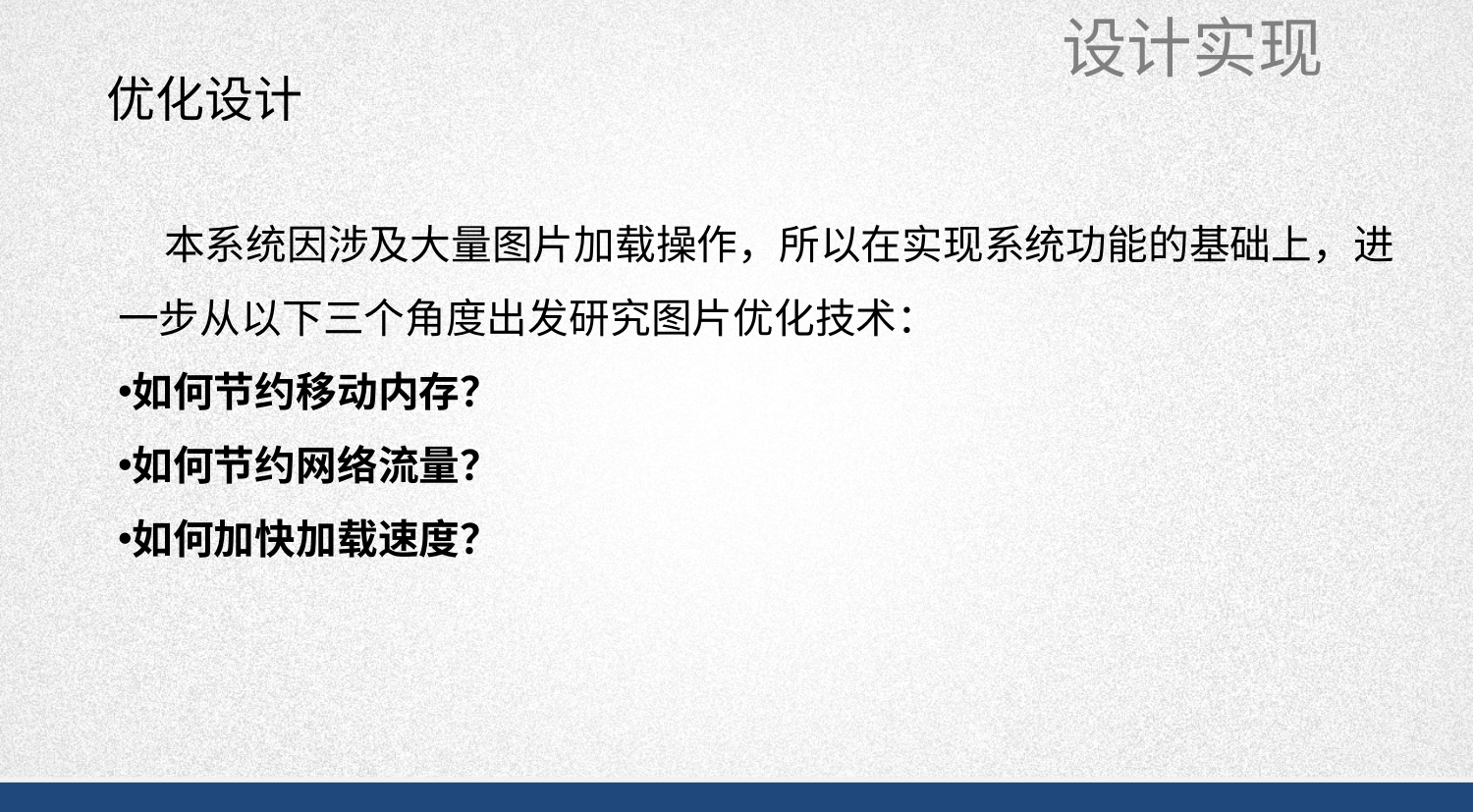

设计实现
优化设计
    本系统因涉及大量图片加载操作，所以在实现系统功能的基础上，进一步从以下三个角度出发研究图片优化技术：
如何节约移动内存？
如何节约网络流量？
如何加快加载速度？